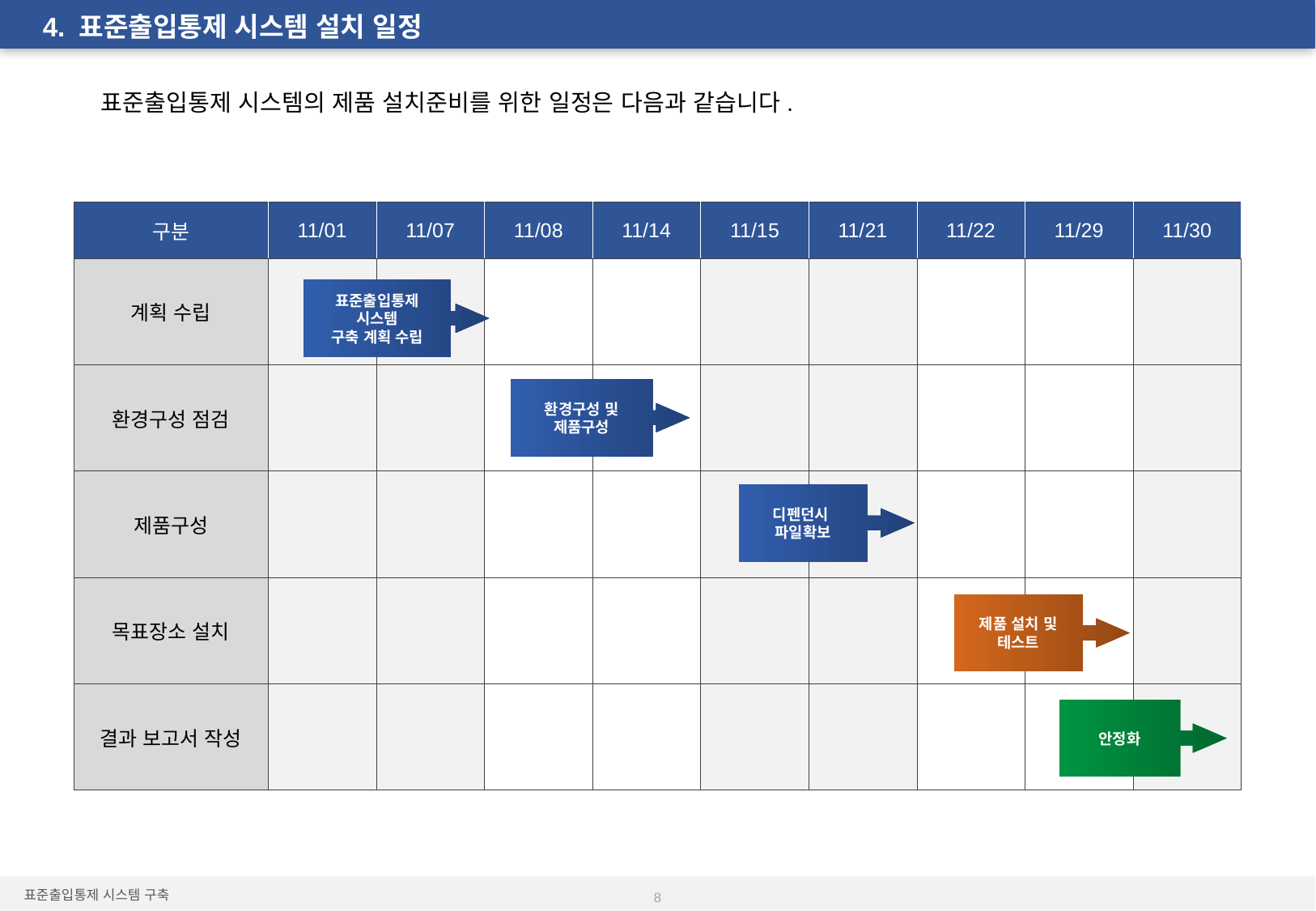

4. 표준출입통제 시스템 설치 일정
표준출입통제 시스템의 제품 설치준비를 위한 일정은 다음과 같습니다.
| 구분 | 11/01 | 11/07 | 11/08 | 11/14 | 11/15 | 11/21 | 11/22 | 11/29 | 11/30 |
| --- | --- | --- | --- | --- | --- | --- | --- | --- | --- |
| 계획 수립 |  |  |  |  |  |  |  |  |  |
| 환경구성 점검 |  |  |  |  |  |  |  |  |  |
| 제품구성 |  |  |  |  |  |  |  |  |  |
| 목표장소 설치 |  |  |  |  |  |  |  |  |  |
| 결과 보고서 작성 |  |  |  |  |  |  |  |  |  |
표준출입통제 시스템
구축 계획 수립
환경구성 및 제품구성
디펜던시  파일확보
제품 설치 및 테스트
안정화